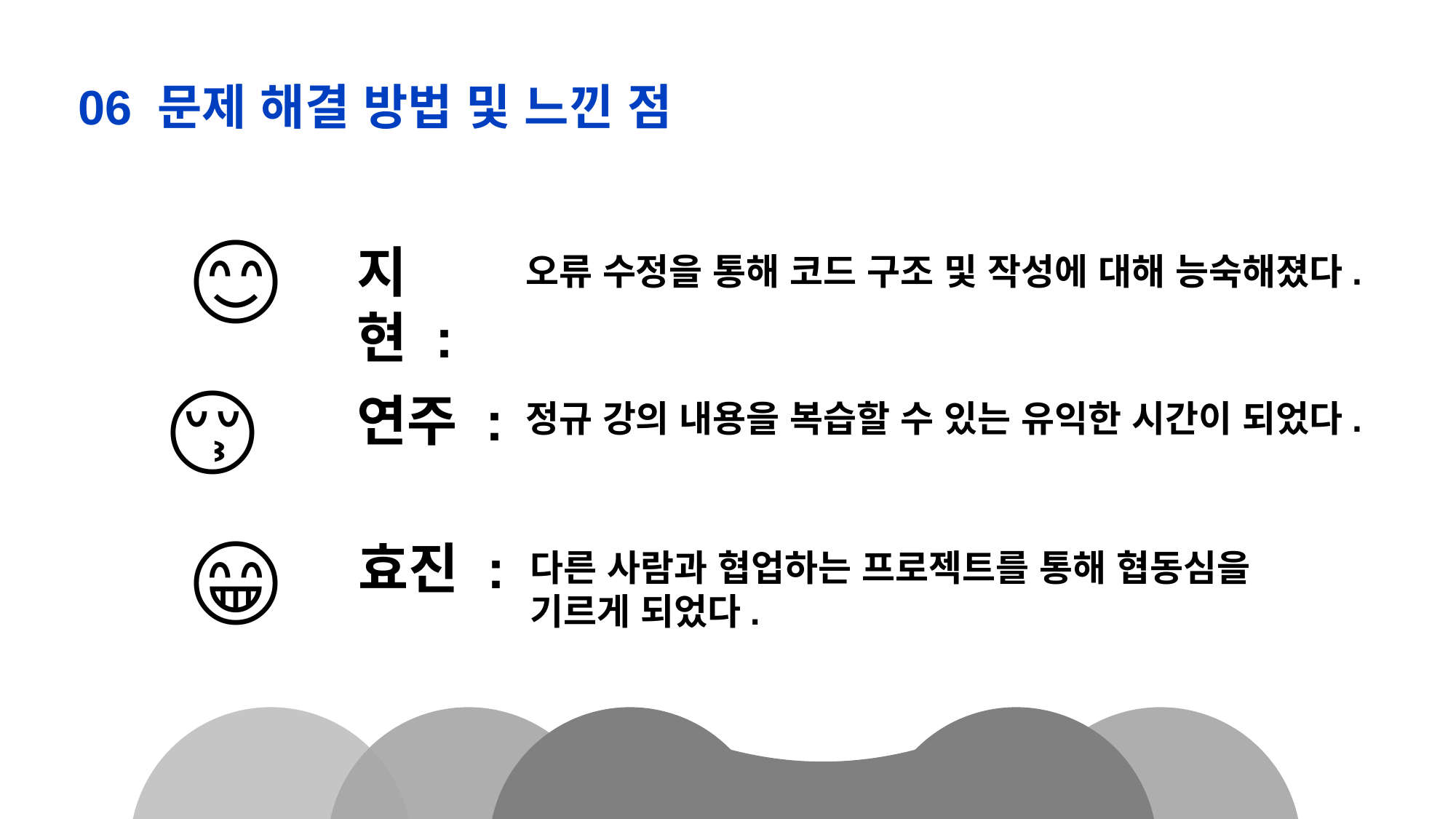

06 문제 해결 방법 및 느낀 점
😊
지현 :
오류 수정을 통해 코드 구조 및 작성에 대해 능숙해졌다.
😚
연주 :
정규 강의 내용을 복습할 수 있는 유익한 시간이 되었다.
😁
효진 :
다른 사람과 협업하는 프로젝트를 통해 협동심을
기르게 되었다.